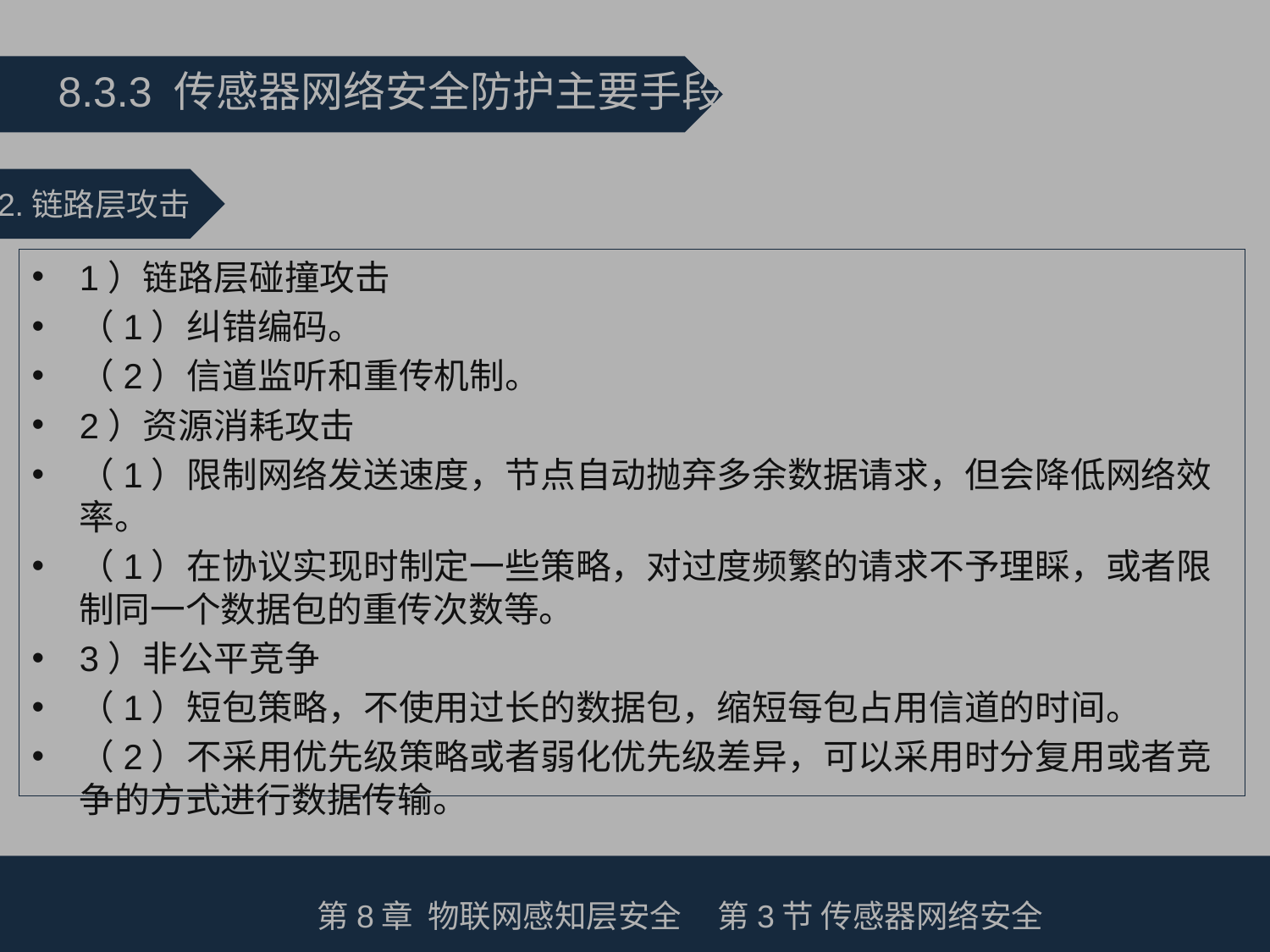

8.3.3 传感器网络安全防护主要手段
2.链路层攻击
1）链路层碰撞攻击
（1）纠错编码。
（2）信道监听和重传机制。
2）资源消耗攻击
（1）限制网络发送速度，节点自动抛弃多余数据请求，但会降低网络效率。
（1）在协议实现时制定一些策略，对过度频繁的请求不予理睬，或者限制同一个数据包的重传次数等。
3）非公平竞争
（1）短包策略，不使用过长的数据包，缩短每包占用信道的时间。
（2）不采用优先级策略或者弱化优先级差异，可以采用时分复用或者竞争的方式进行数据传输。
第8章  物联网感知层安全     第3节 传感器网络安全